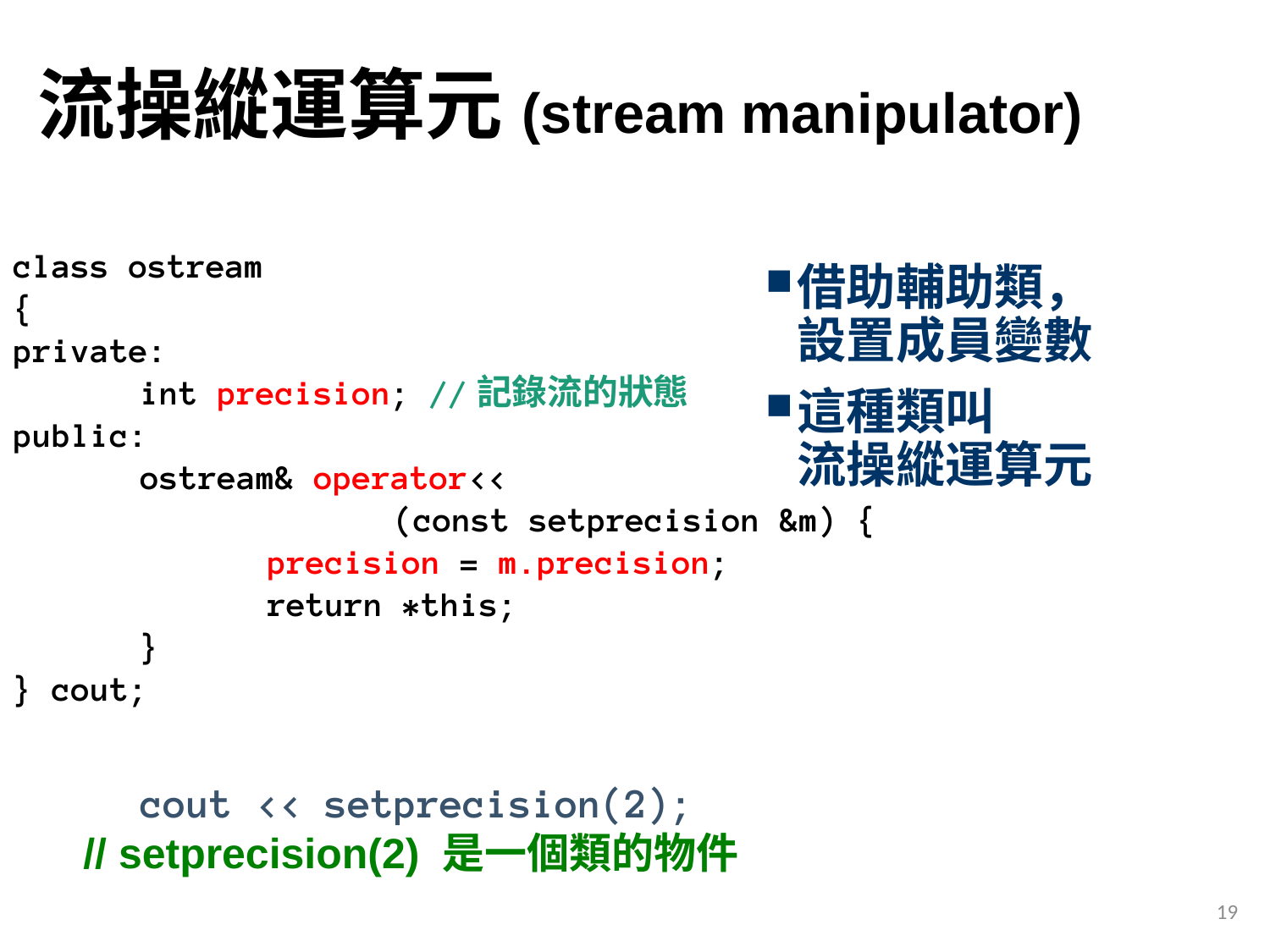

# 流操縱運算元(stream manipulator)
class ostream
{
private:
	int precision; //記錄流的狀態
public:
	ostream& operator<<
			(const setprecision &m) {
		precision = m.precision;
		return *this;
	}
} cout;

	cout << setprecision(2);
   // setprecision(2) 是一個類的物件

借助輔助類，
設置成員變數
這種類叫
流操縱運算元

19